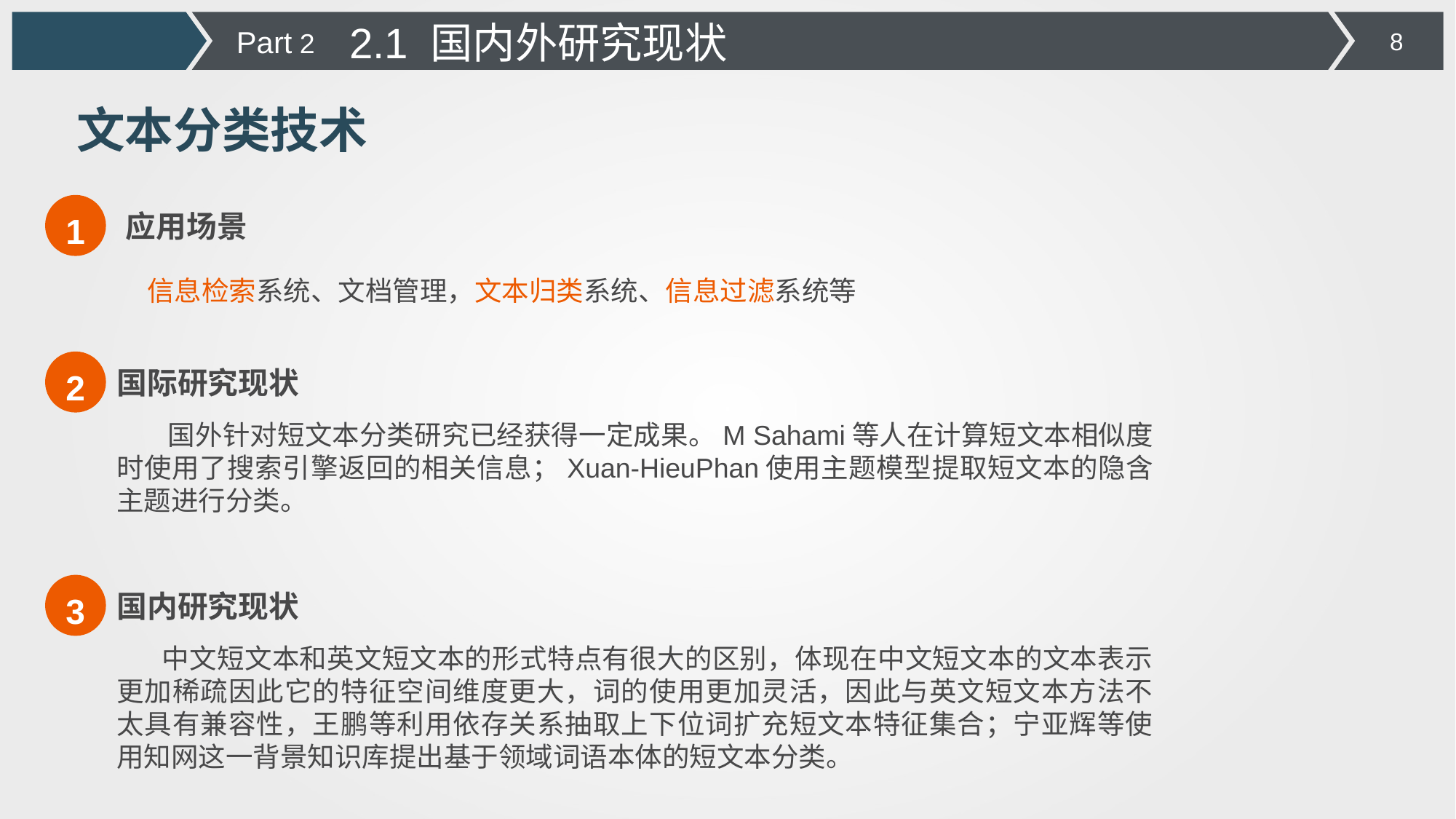

2.1 国内外研究现状
Part 2
文本分类技术

1
应用场景

信息检索系统、文档管理，文本归类系统、信息过滤系统等
2
国际研究现状
       国外针对短文本分类研究已经获得一定成果。M Sahami等人在计算短文本相似度时使用了搜索引擎返回的相关信息；Xuan-HieuPhan使用主题模型提取短文本的隐含主题进行分类。
3
国内研究现状
      中文短文本和英文短文本的形式特点有很大的区别，体现在中文短文本的文本表示更加稀疏因此它的特征空间维度更大，词的使用更加灵活，因此与英文短文本方法不太具有兼容性，王鹏等利用依存关系抽取上下位词扩充短文本特征集合；宁亚辉等使用知网这一背景知识库提出基于领域词语本体的短文本分类。